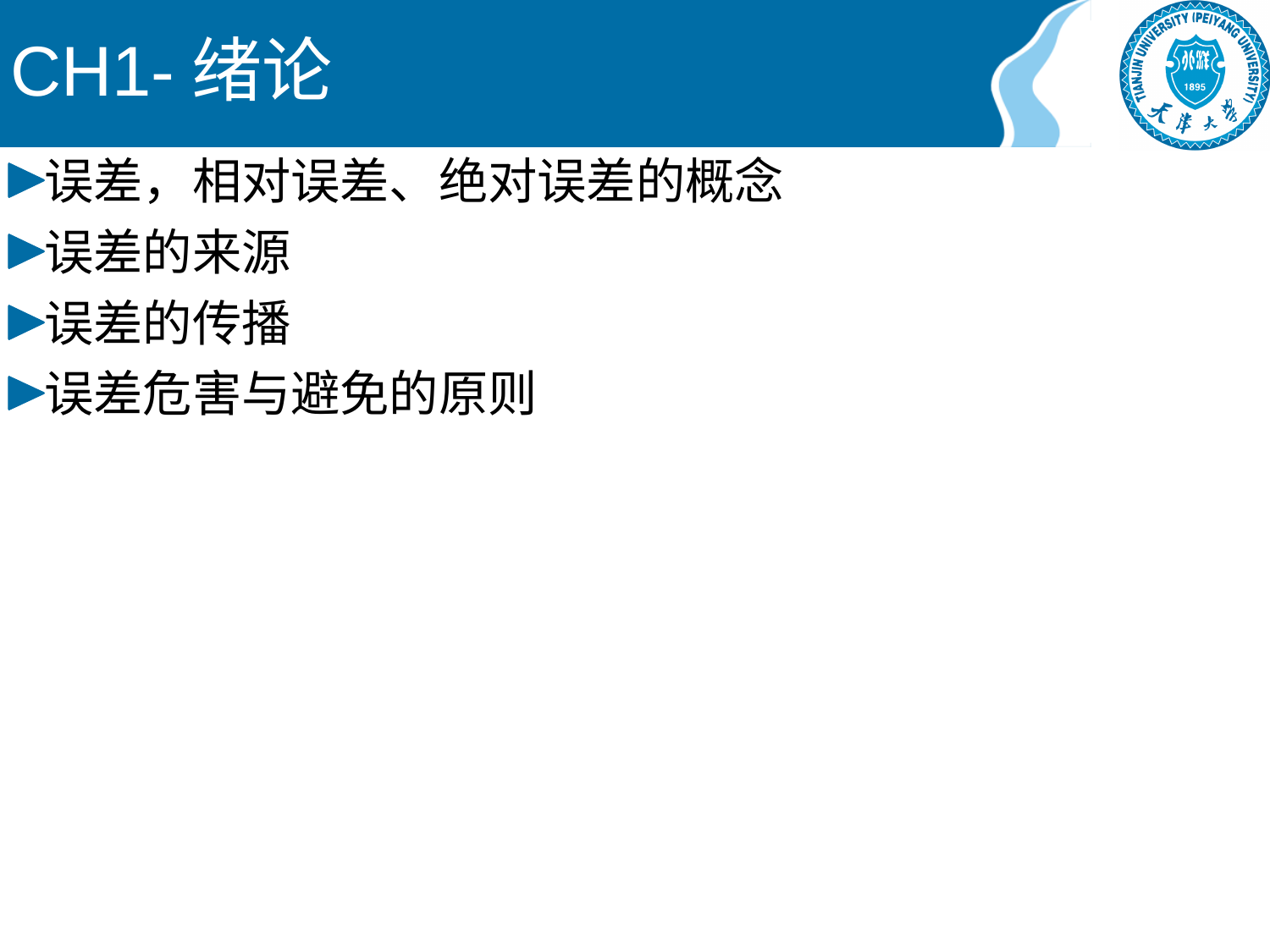

# CH1-绪论
误差，相对误差、绝对误差的概念
误差的来源
误差的传播
误差危害与避免的原则